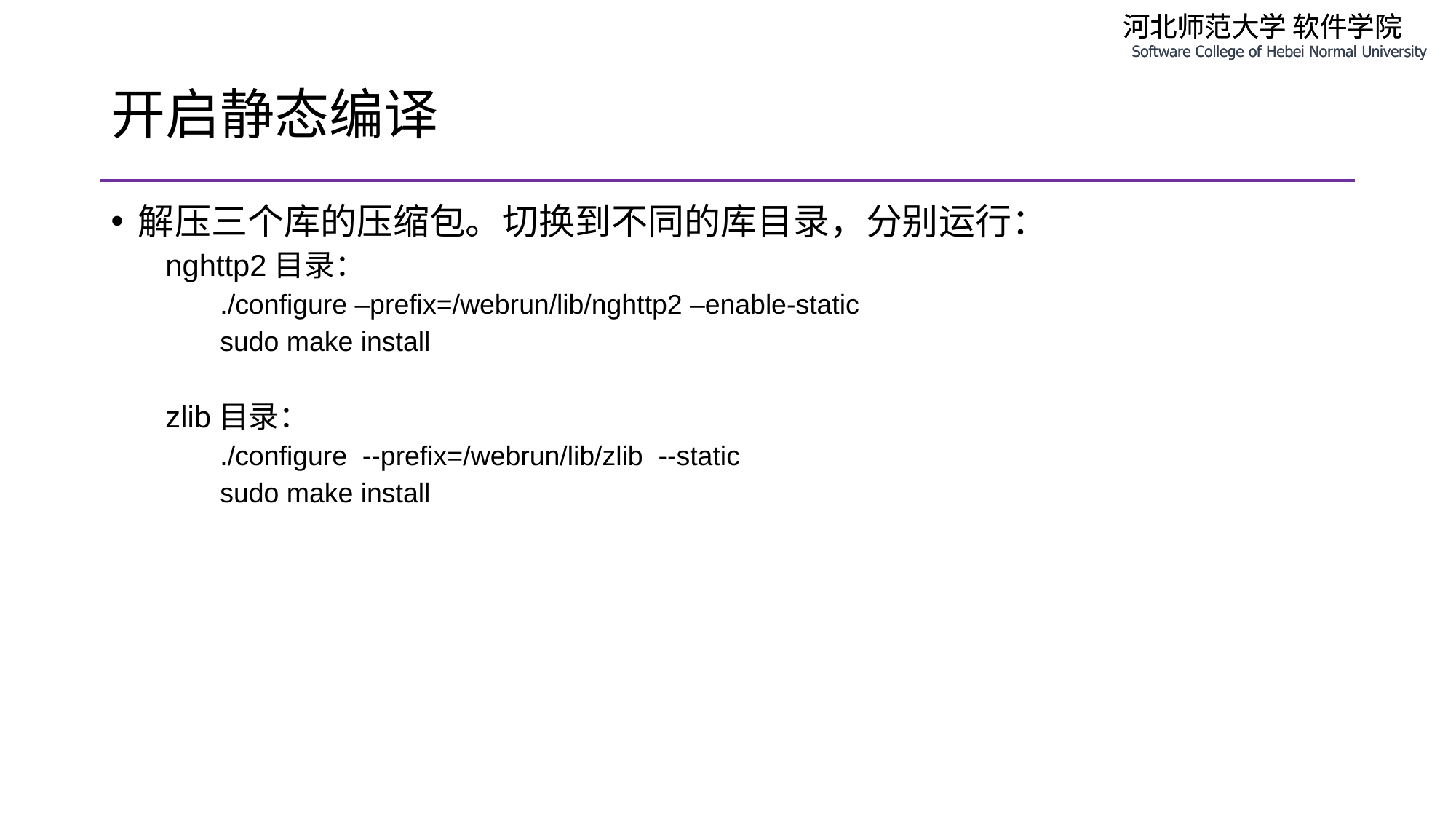

# 开启静态编译
解压三个库的压缩包。切换到不同的库目录，分别运行：
nghttp2目录：
./configure –prefix=/webrun/lib/nghttp2 –enable-static
sudo make install

zlib目录：
./configure  --prefix=/webrun/lib/zlib  --static
sudo make install